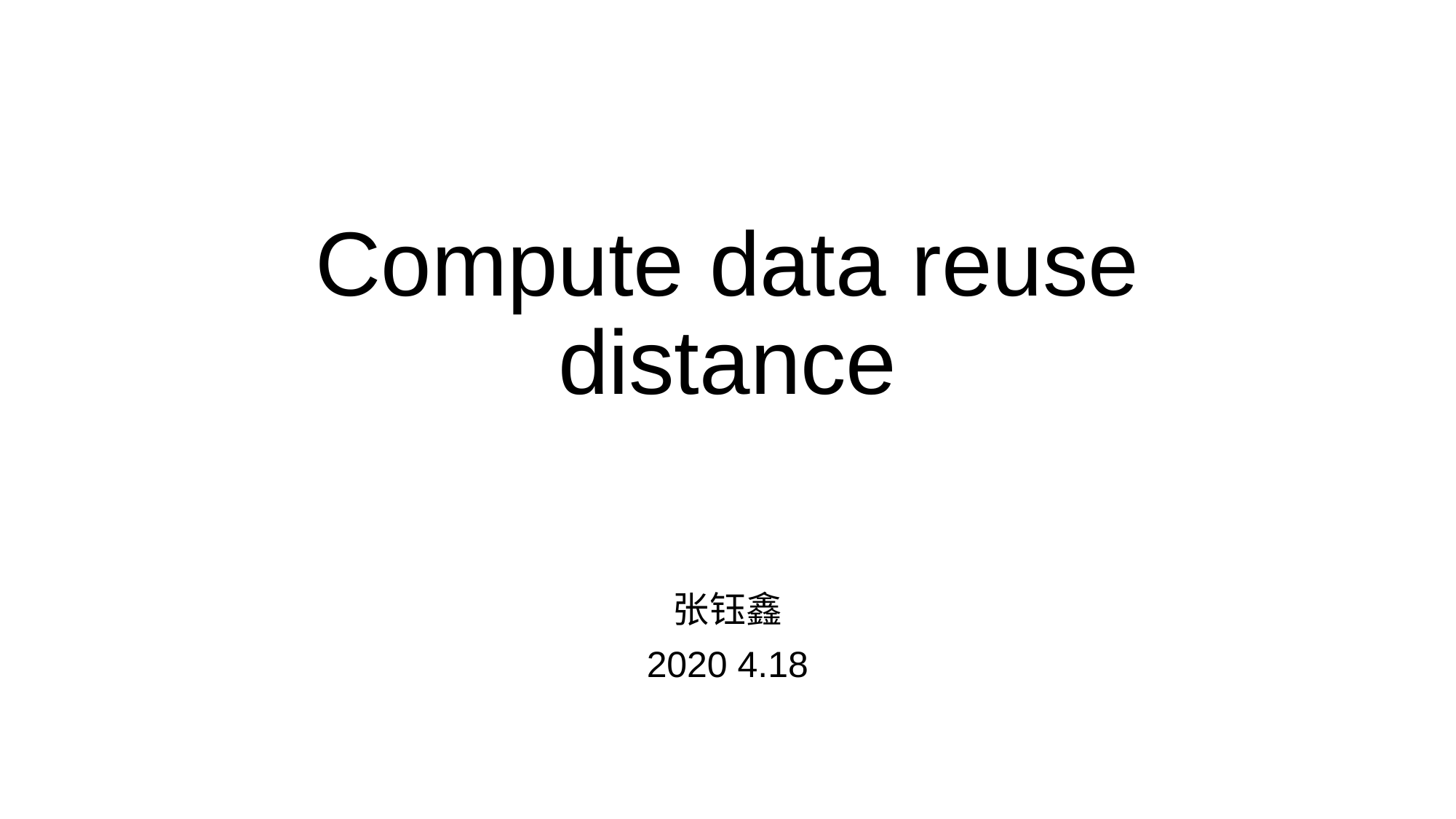

# Compute data reuse distance
张钰鑫
2020 4.18